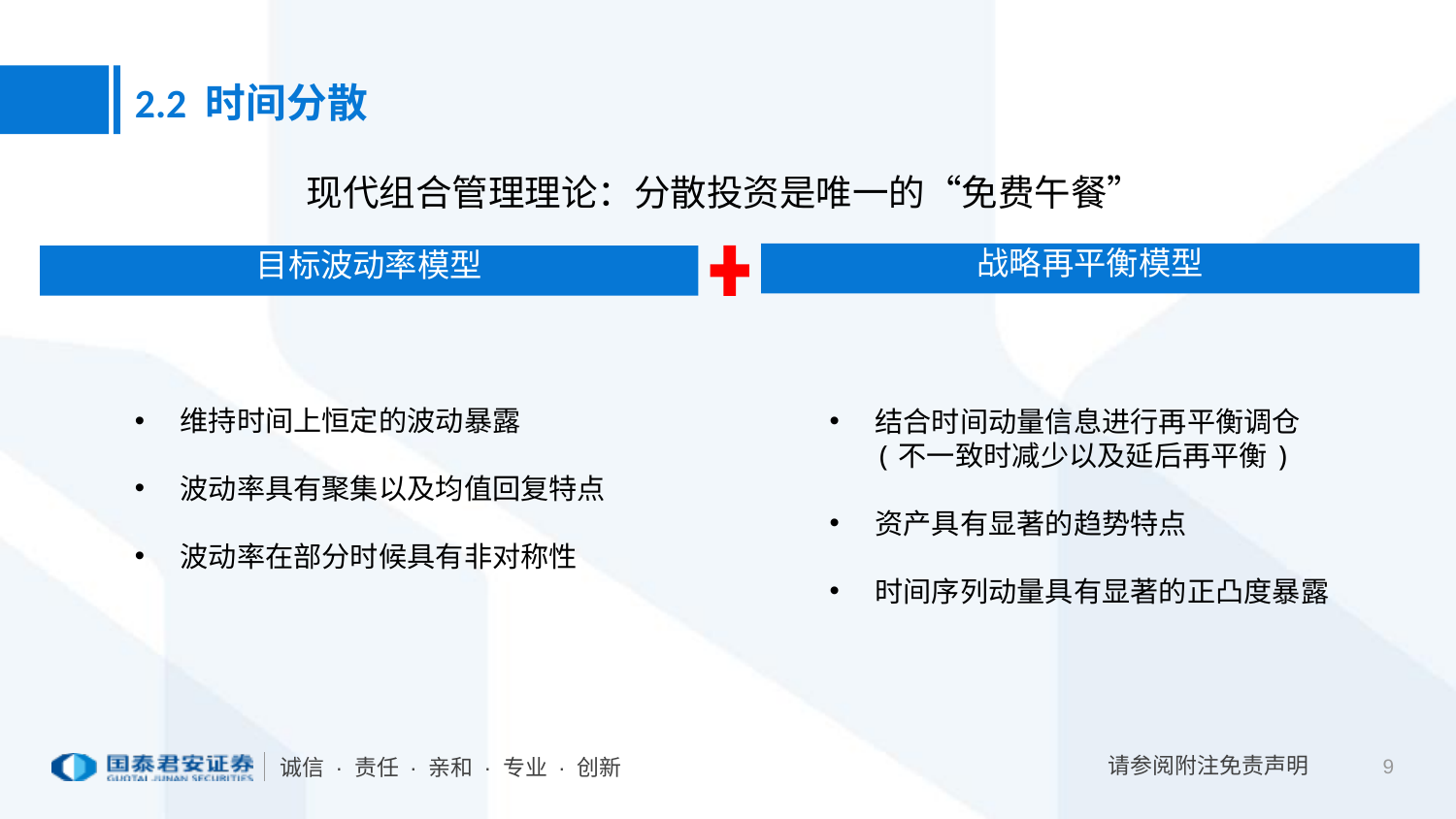

2.2 时间分散
现代组合管理理论：分散投资是唯一的“免费午餐”
战略再平衡模型

目标波动率模型

维持时间上恒定的波动暴露

波动率具有聚集以及均值回复特点

波动率在部分时候具有非对称性

结合时间动量信息进行再平衡调仓(不一致时减少以及延后再平衡)

资产具有显著的趋势特点

时间序列动量具有显著的正凸度暴露